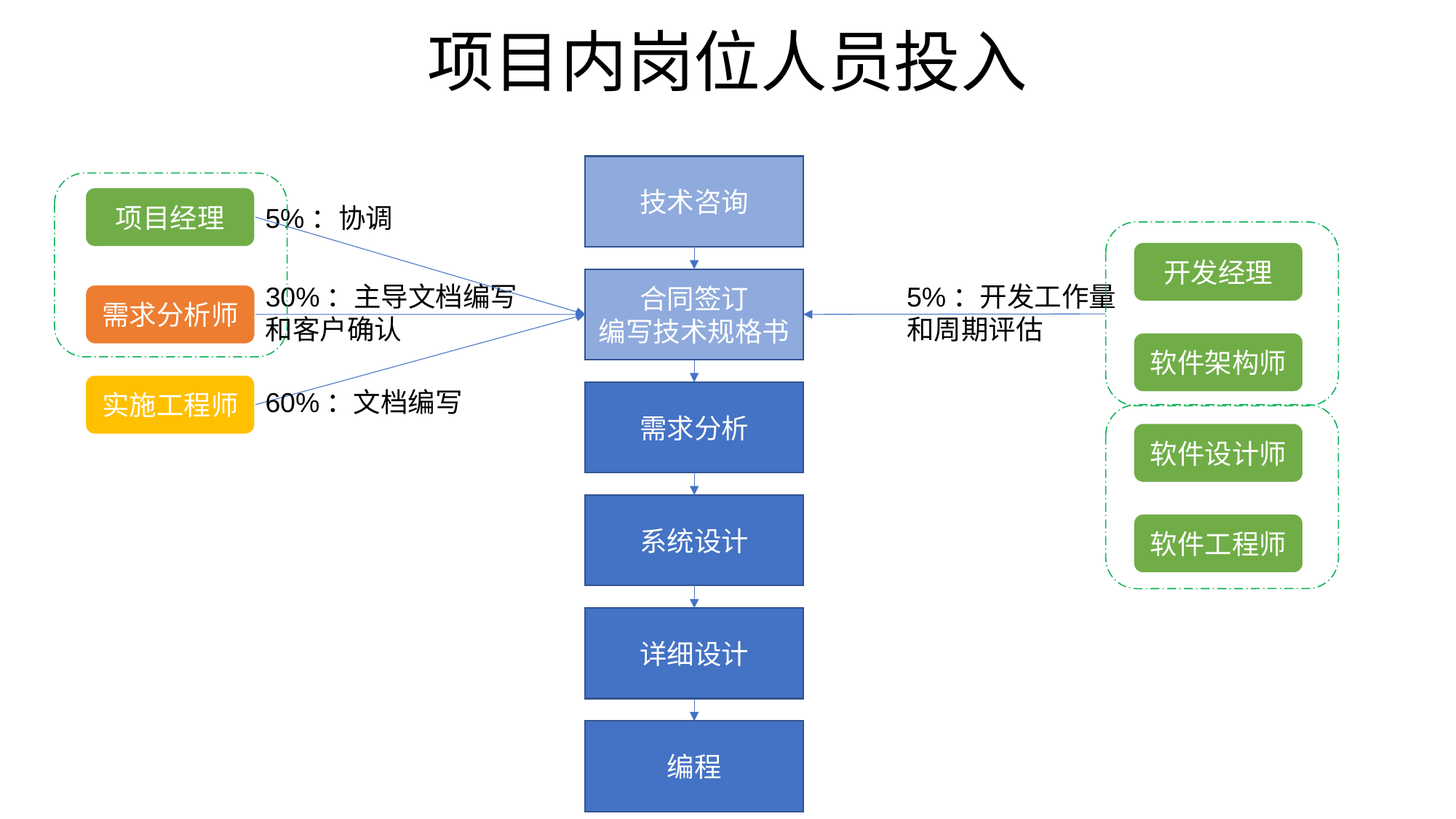

# 项目内岗位人员投入
技术咨询

项目经理
5%：协调

开发经理
合同签订
编写技术规格书
30%：主导文档编写
和客户确认
5%：开发工作量
和周期评估
需求分析师
软件架构师
实施工程师
60%：文档编写
需求分析

软件设计师
系统设计
软件工程师
详细设计
编程